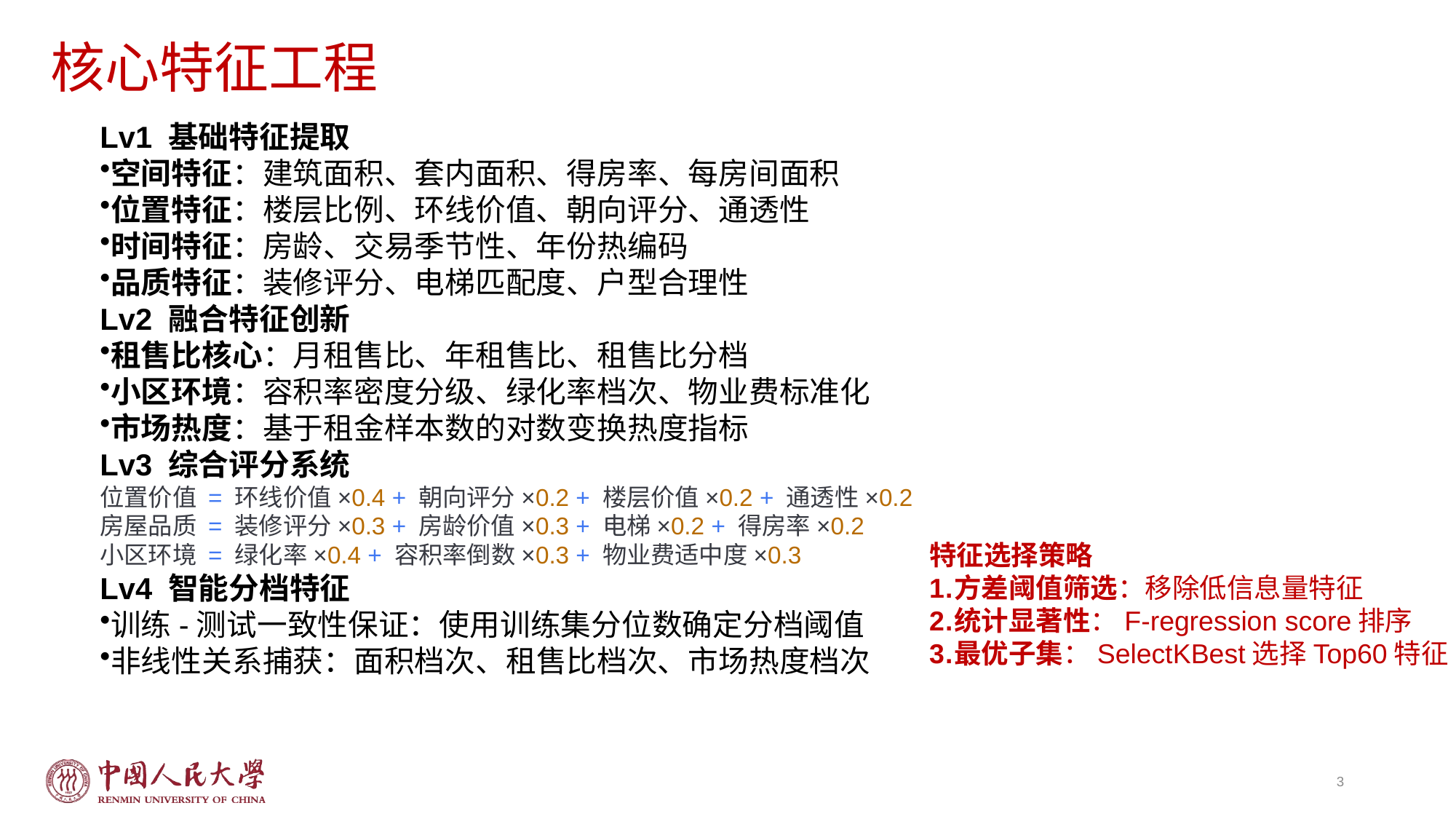

核心特征工程
Lv1 基础特征提取
空间特征：建筑面积、套内面积、得房率、每房间面积
位置特征：楼层比例、环线价值、朝向评分、通透性
时间特征：房龄、交易季节性、年份热编码
品质特征：装修评分、电梯匹配度、户型合理性
Lv2 融合特征创新
租售比核心：月租售比、年租售比、租售比分档
小区环境：容积率密度分级、绿化率档次、物业费标准化
市场热度：基于租金样本数的对数变换热度指标
Lv3 综合评分系统
位置价值 = 环线价值×0.4 + 朝向评分×0.2 + 楼层价值×0.2 + 通透性×0.2
房屋品质 = 装修评分×0.3 + 房龄价值×0.3 + 电梯×0.2 + 得房率×0.2
小区环境 = 绿化率×0.4 + 容积率倒数×0.3 + 物业费适中度×0.3
Lv4 智能分档特征
训练-测试一致性保证：使用训练集分位数确定分档阈值
非线性关系捕获：面积档次、租售比档次、市场热度档次

1
2=
3
41
特征选择策略
方差阈值筛选：移除低信息量特征
统计显著性：F-regression score排序
最优子集：SelectKBest选择Top60特征
3